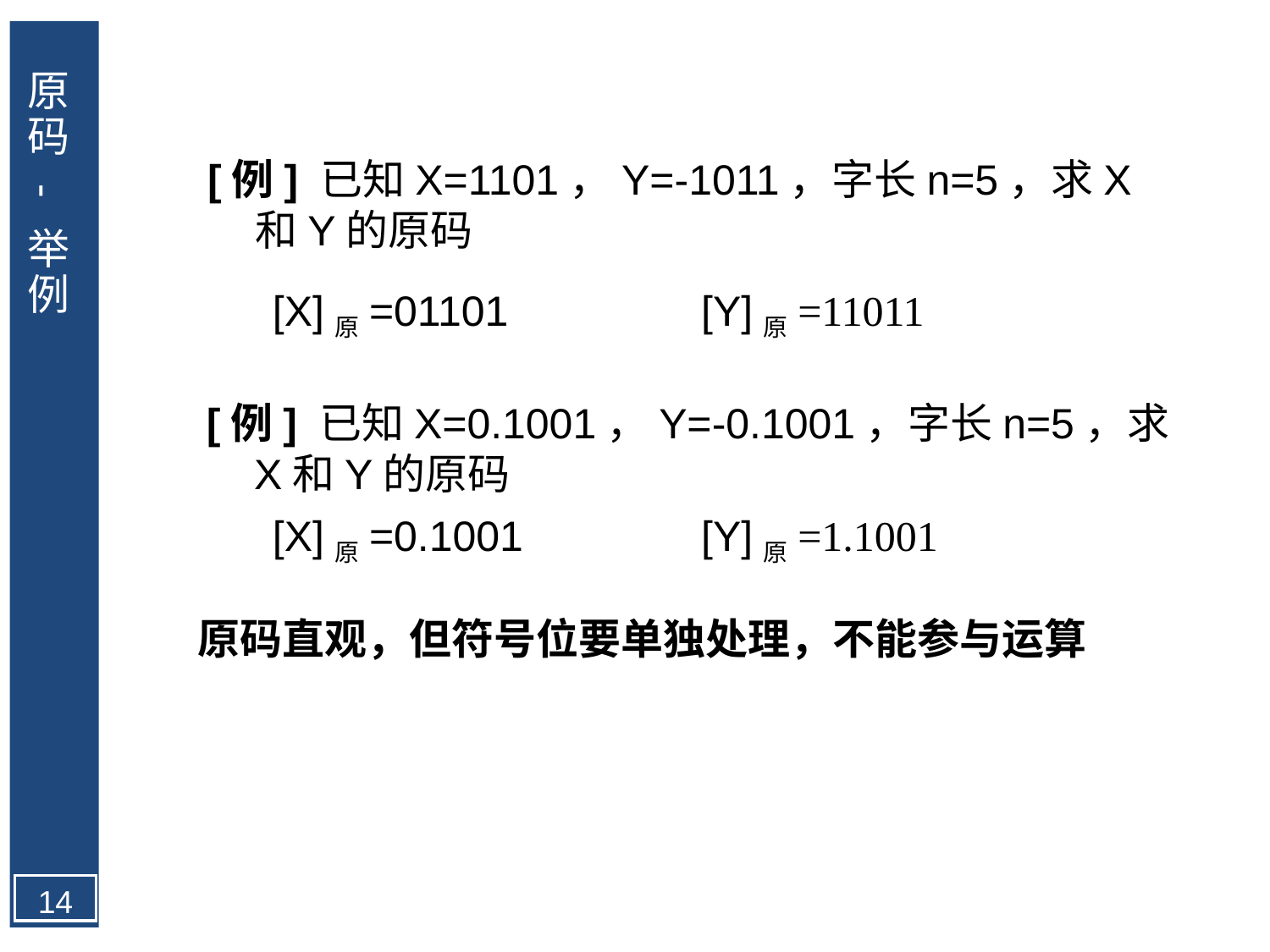

原码 - 举例
[例] 已知X=1101，Y=-1011，字长n=5，求X和Y的原码
[X]原=01101		[Y]原=11011
[例] 已知X=0.1001，Y=-0.1001，字长n=5，求X和Y的原码
[X]原=0.1001		[Y]原=1.1001
原码直观，但符号位要单独处理，不能参与运算
14